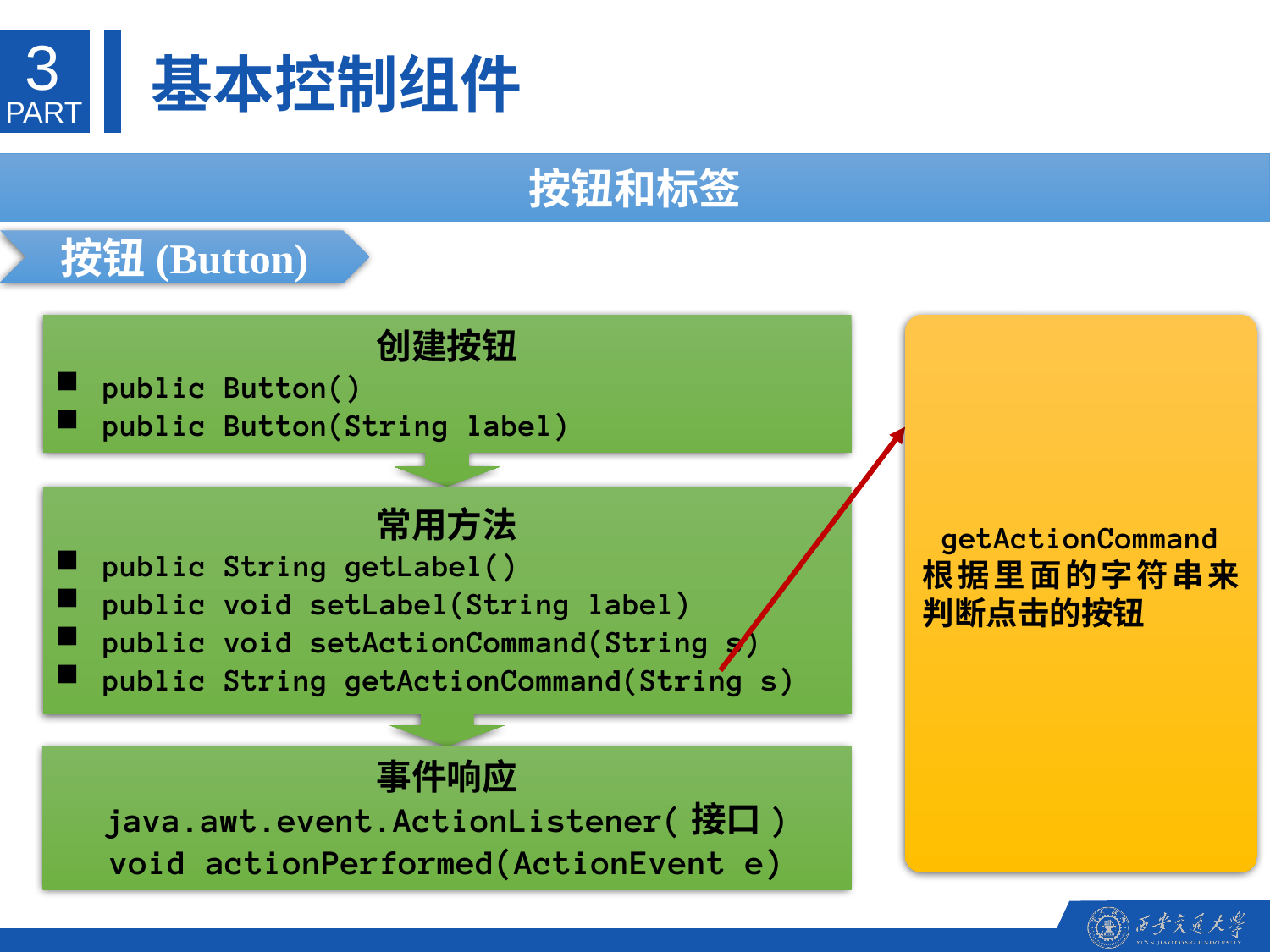

3
基本控制组件
PART
按钮和标签
按钮(Button)
创建按钮
public Button()
public Button(String label)
getActionCommand
根据里面的字符串来判断点击的按钮

常用方法
public String getLabel()
public void setLabel(String label)
public void setActionCommand(String s)
public String getActionCommand(String s)
事件响应
java.awt.event.ActionListener(接口)
void actionPerformed(ActionEvent e)